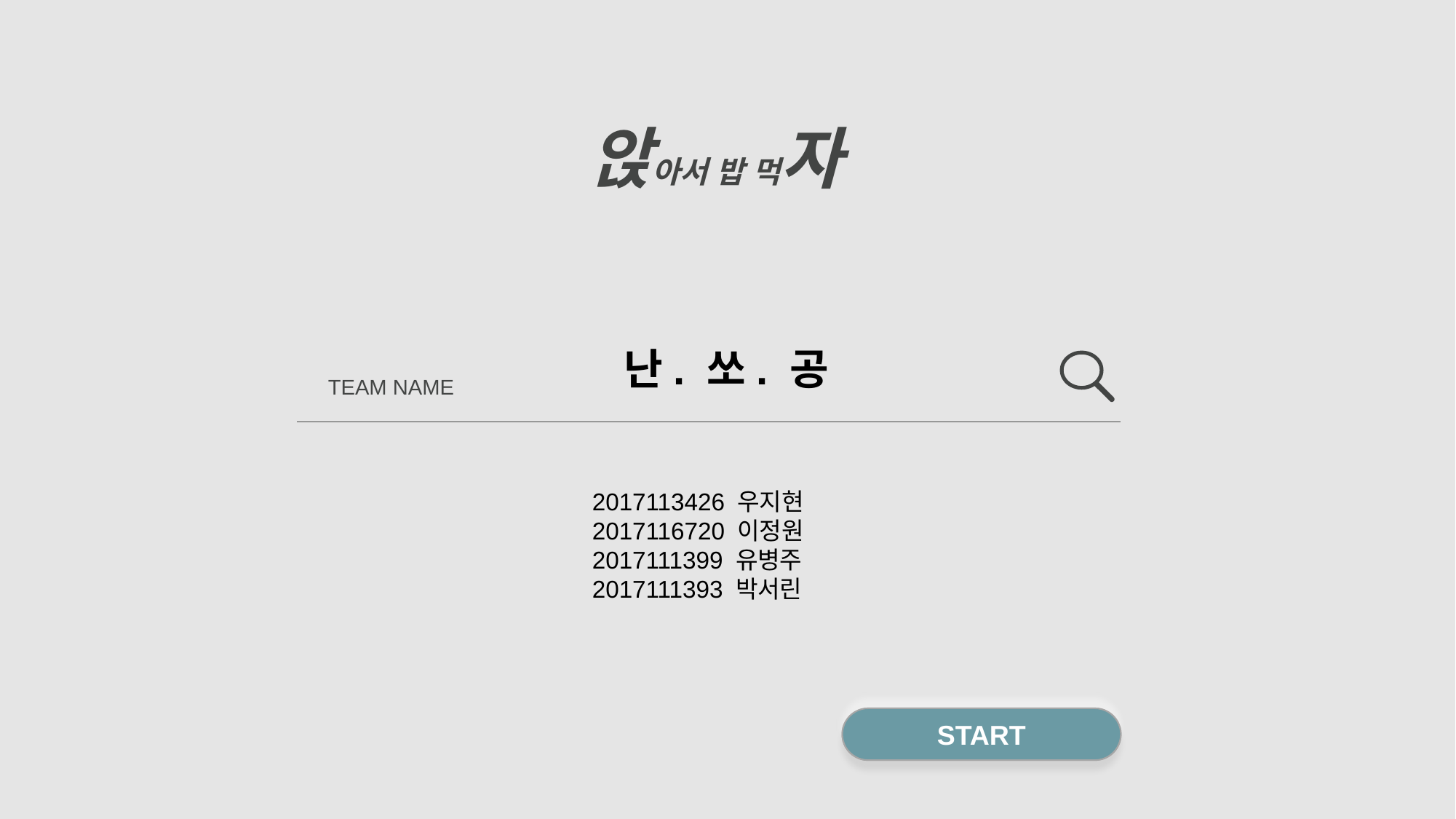

앉아서 밥 먹자
난. 쏘. 공

TEAM NAME
2017113426 우지현
2017116720 이정원
2017111399 유병주
2017111393 박서린

START